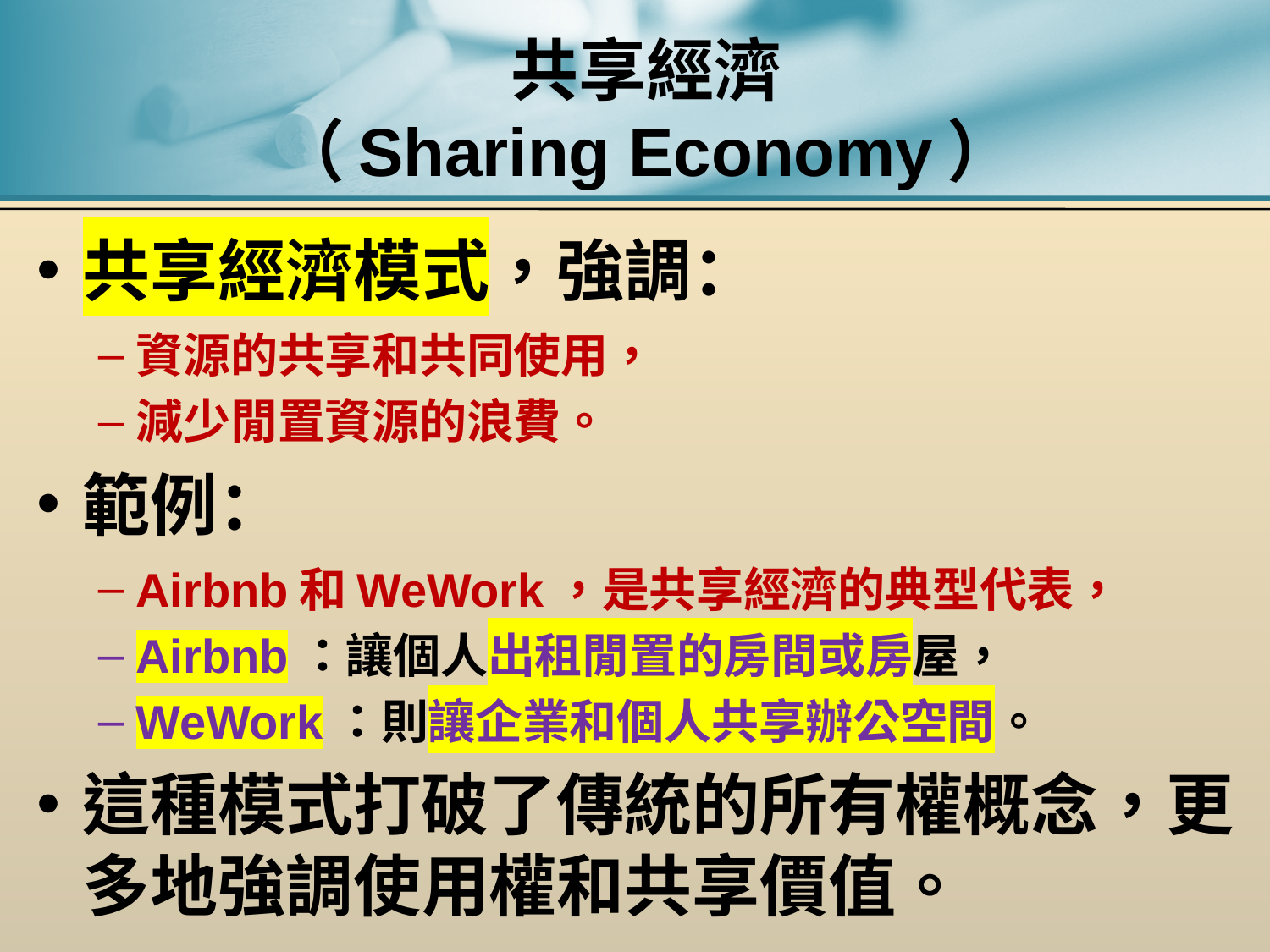

# 共享經濟 （Sharing Economy）
共享經濟模式，強調：
資源的共享和共同使用，
減少閒置資源的浪費。
範例：
Airbnb和WeWork，是共享經濟的典型代表，
Airbnb：讓個人出租閒置的房間或房屋，
WeWork：則讓企業和個人共享辦公空間。
這種模式打破了傳統的所有權概念，更多地強調使用權和共享價值。